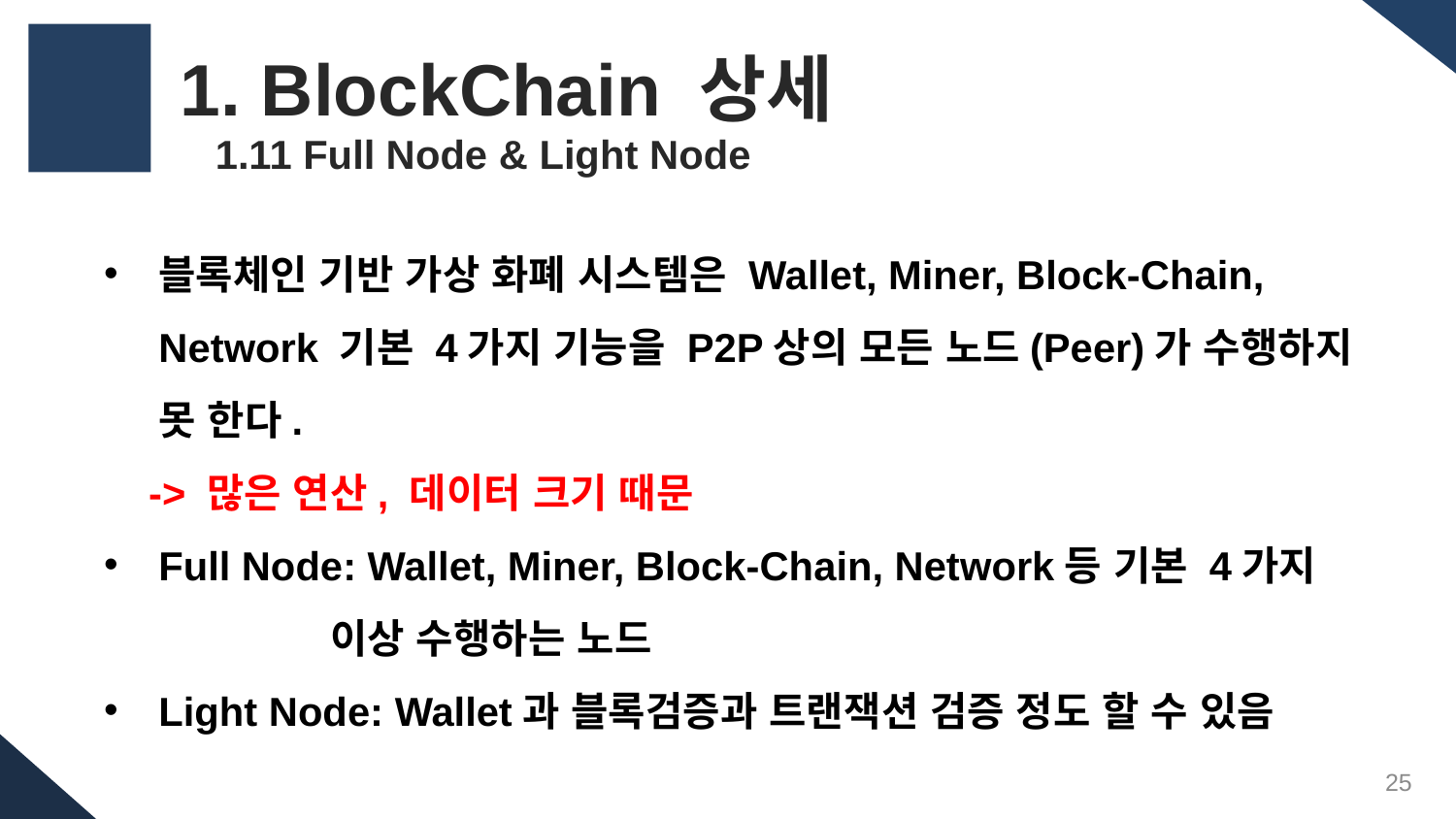

1. BlockChain 상세

  1.11 Full Node & Light Node
블록체인 기반 가상 화폐 시스템은 Wallet, Miner, Block-Chain, Network 기본 4가지 기능을 P2P상의 모든 노드(Peer)가 수행하지 못 한다.
    -> 많은 연산, 데이터 크기 때문
Full Node: Wallet, Miner, Block-Chain, Network등 기본 4가지
                   이상 수행하는 노드
Light Node: Wallet과 블록검증과 트랜잭션 검증 정도 할 수 있음

25